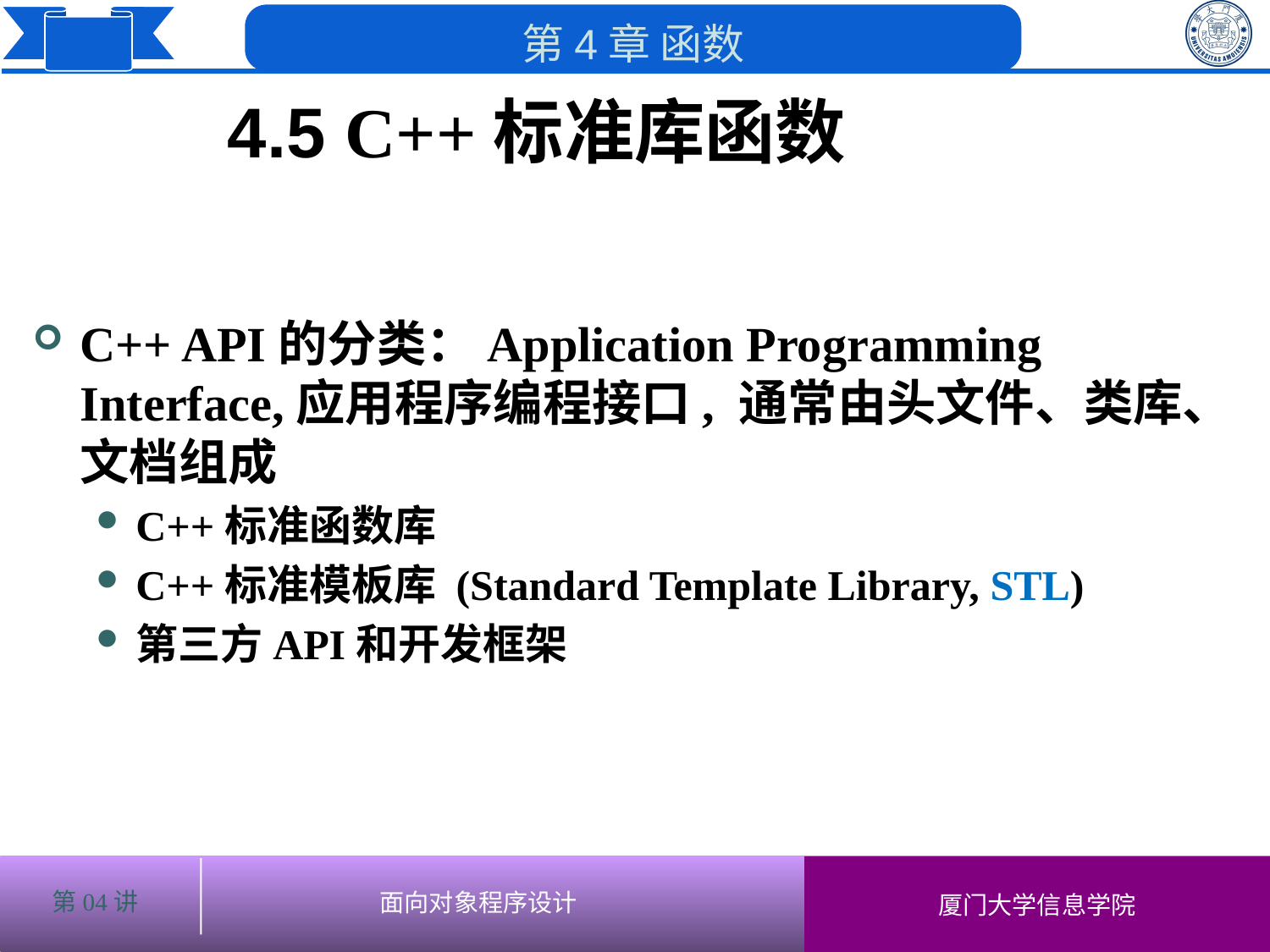

4.5 C++标准库函数
C++ API的分类：Application Programming Interface,应用程序编程接口, 通常由头文件、类库、文档组成
C++标准函数库
C++标准模板库 (Standard Template Library, STL)
第三方API和开发框架
49